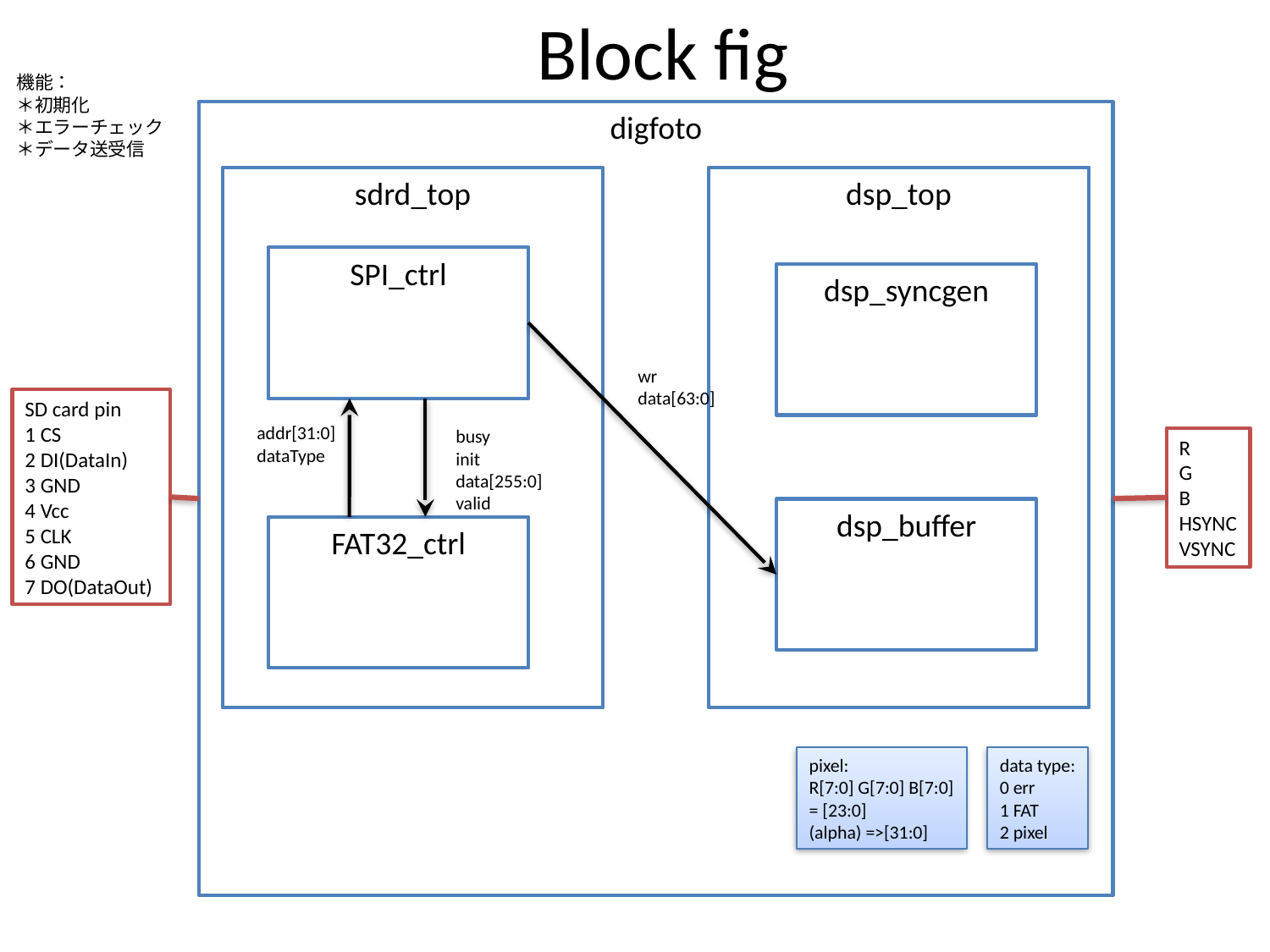

# Block fig
機能：
＊初期化
＊エラーチェック
＊データ送受信

digfoto

dsp_top

sdrd_top

SPI_ctrl

dsp_syncgen

wr
data[63:0]
SD card pin
1 CS
2 DI(DataIn)
3 GND
4 Vcc
5 CLK
6 GND
7 DO(DataOut)
addr[31:0]
dataType

busy
init
data[255:0]
valid

R
G
B
HSYNC
VSYNC
dsp_buffer

FAT32_ctrl

pixel:
R[7:0] G[7:0] B[7:0]
= [23:0]
(alpha) =>[31:0]
data type:
0 err
1 FAT
2 pixel